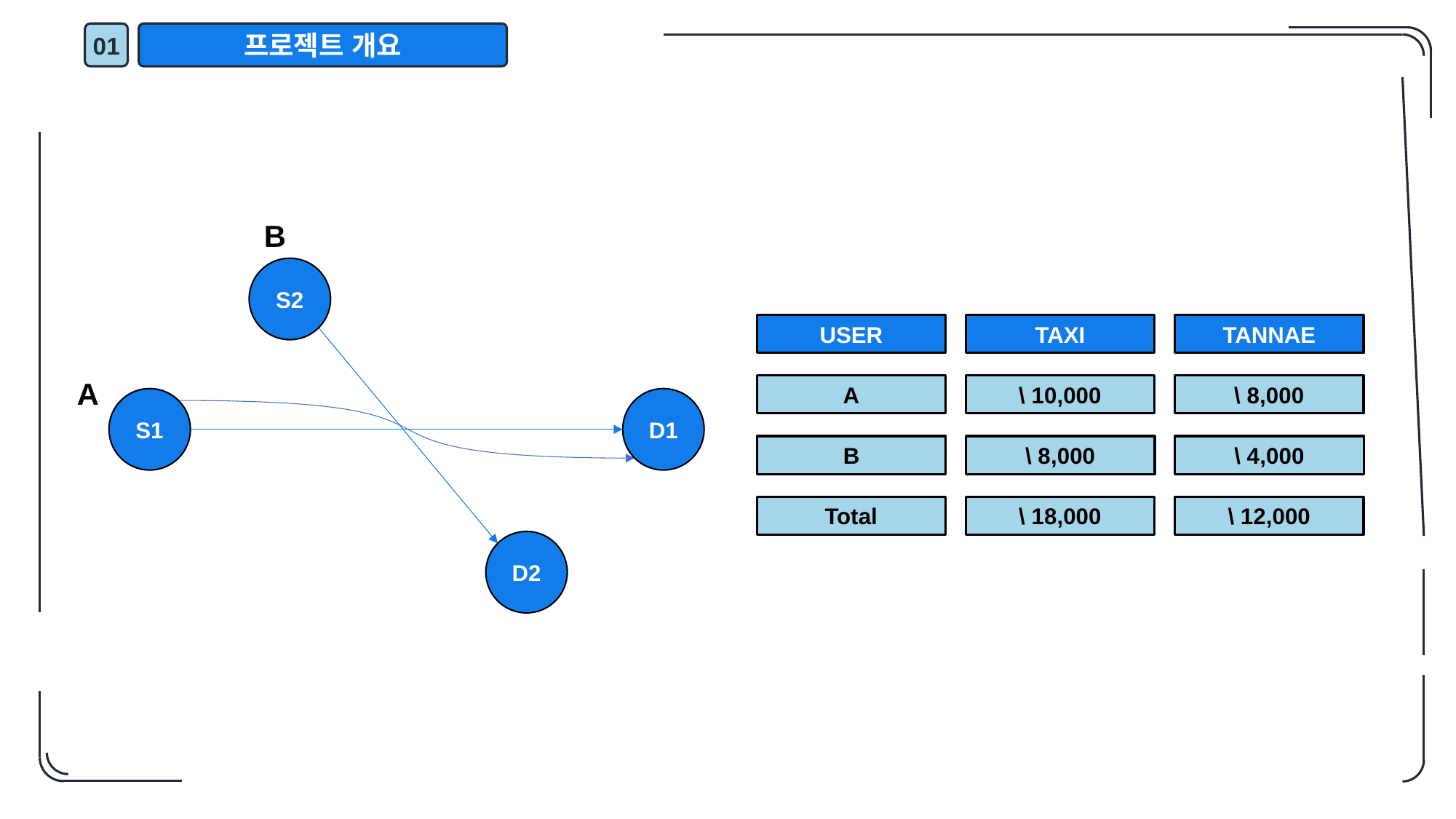

01
프로젝트 개요

B
S2
USER
TAXI
TANNAE
A
A
\ 10,000
\ 8,000
S1
D1
B
\ 8,000
\ 4,000
Total
\ 18,000
\ 12,000
D2